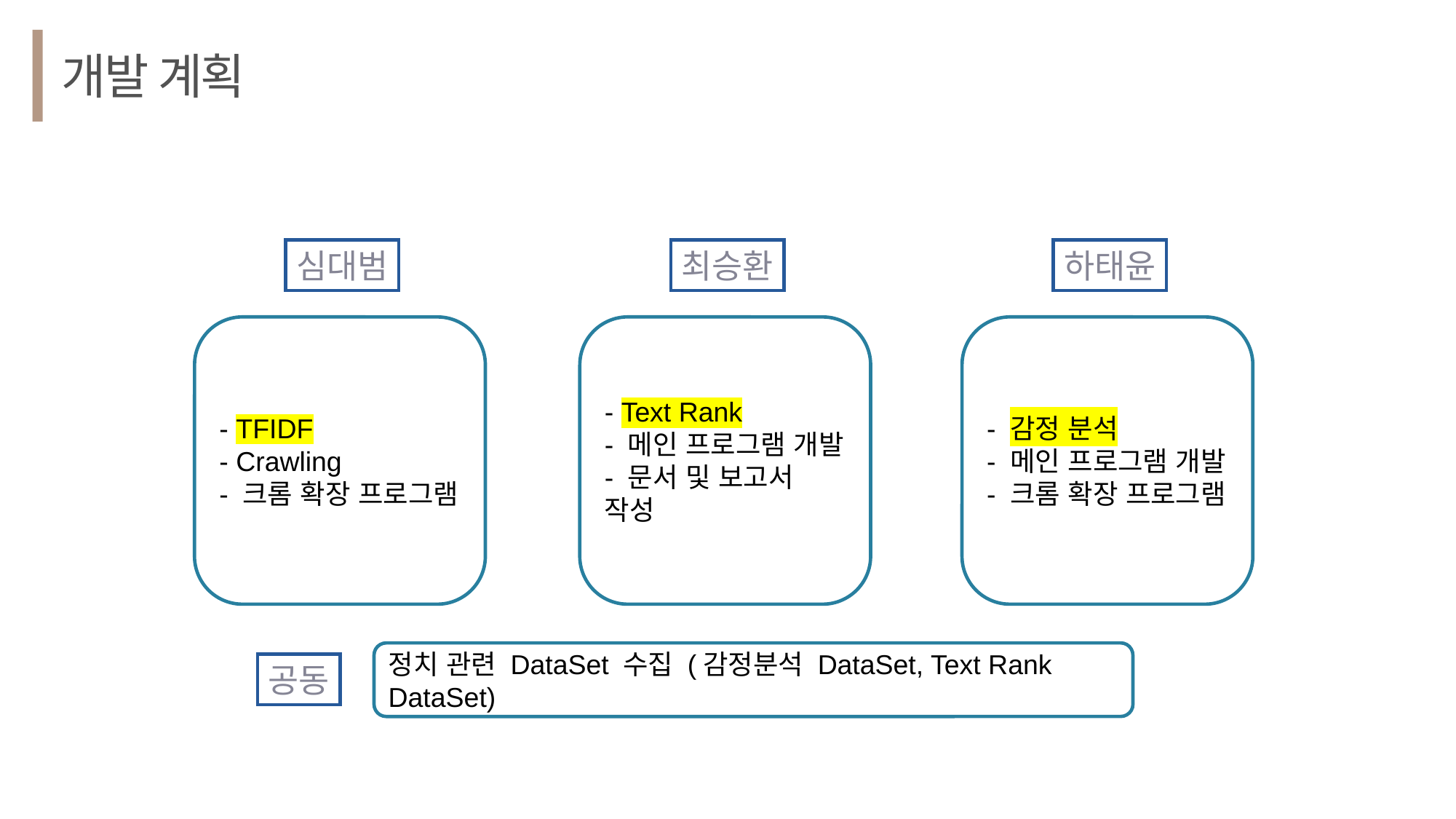

개발 계획
최승환
하태윤
심대범
- TFIDF
- Crawling
- 크롬 확장 프로그램
- Text Rank
- 메인 프로그램 개발
- 문서 및 보고서 작성
- 감정 분석
- 메인 프로그램 개발
- 크롬 확장 프로그램

정치 관련 DataSet 수집 (감정분석 DataSet, Text Rank DataSet)
공동